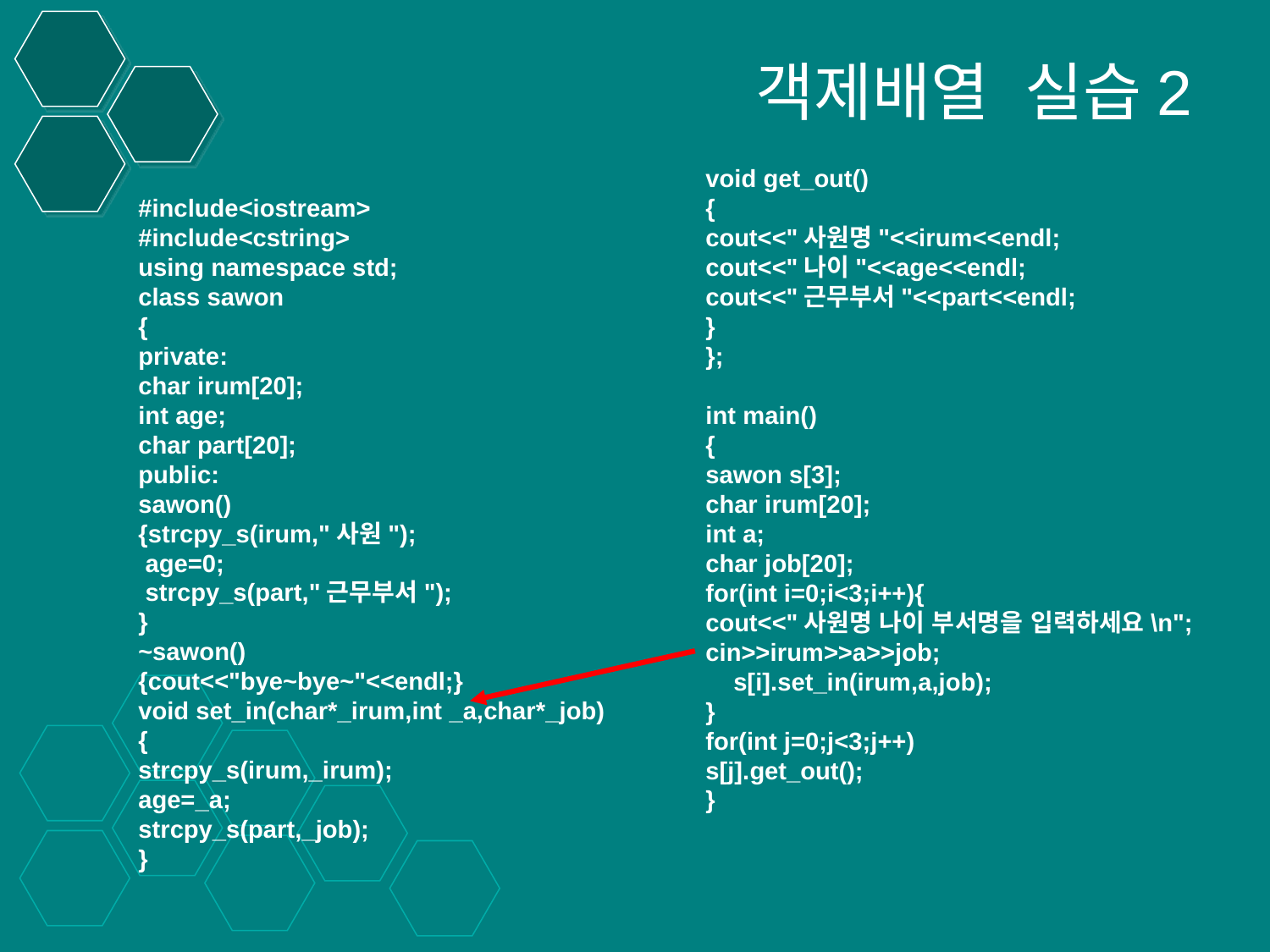

객제배열  실습2
void get_out()
{
cout<<"사원명"<<irum<<endl;
cout<<"나이"<<age<<endl;
cout<<"근무부서"<<part<<endl;
}
};

int main()
{
sawon s[3];
char irum[20];
int a;
char job[20];
for(int i=0;i<3;i++){
cout<<"사원명 나이 부서명을 입력하세요\n";
cin>>irum>>a>>job;
    s[i].set_in(irum,a,job);
}
for(int j=0;j<3;j++)
s[j].get_out();
}
#include<iostream>
#include<cstring>
using namespace std;
class sawon
{
private:
char irum[20];
int age;
char part[20];
public:
sawon()
{strcpy_s(irum,"사원");
 age=0;
 strcpy_s(part,"근무부서");
}
~sawon()
{cout<<"bye~bye~"<<endl;}
void set_in(char*_irum,int _a,char*_job)
{
strcpy_s(irum,_irum);
age=_a;
strcpy_s(part,_job);
}